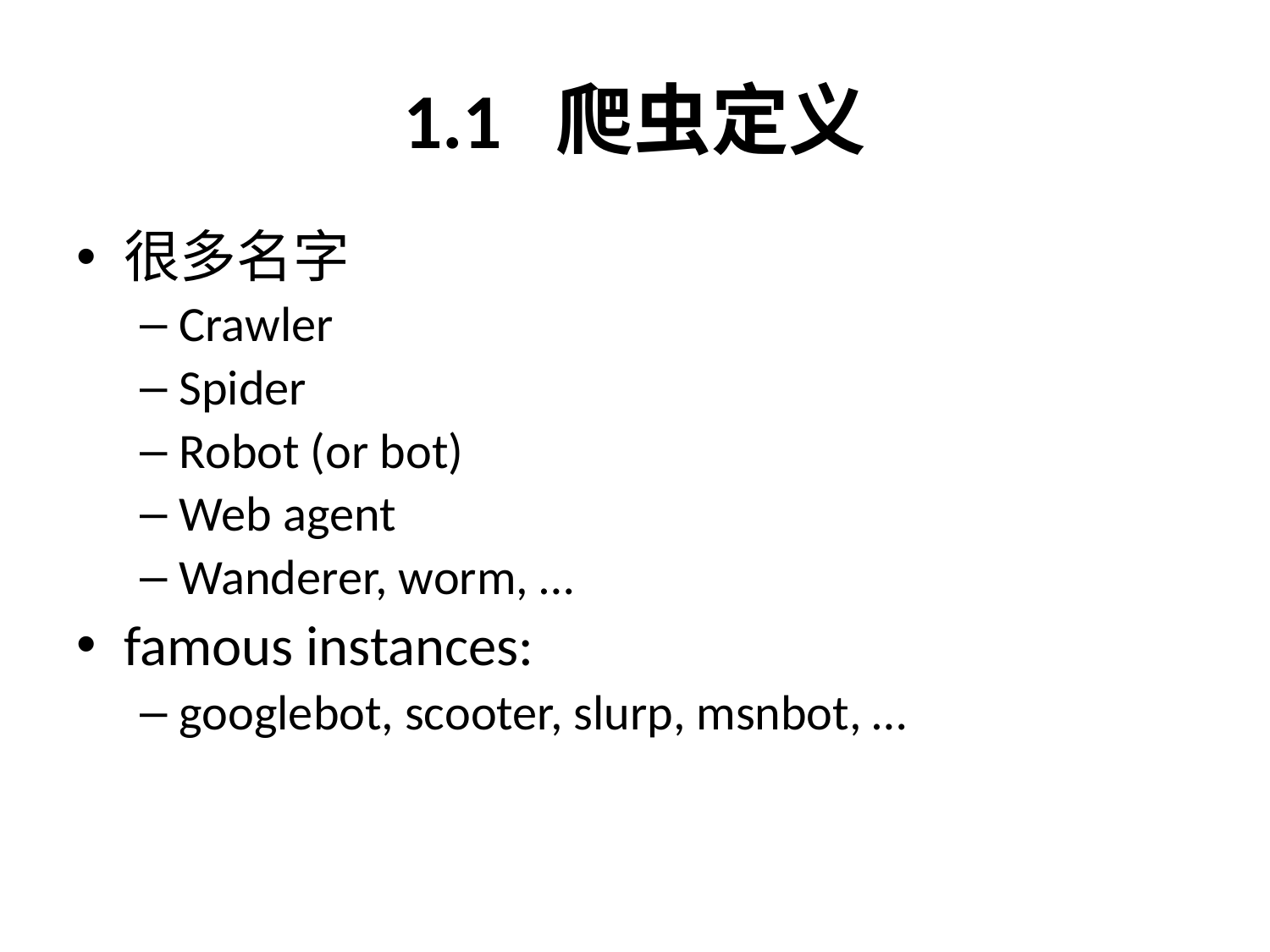

# 1.1  爬虫定义
很多名字
Crawler
Spider
Robot (or bot)
Web agent
Wanderer, worm, …
famous instances:
googlebot, scooter, slurp, msnbot, …